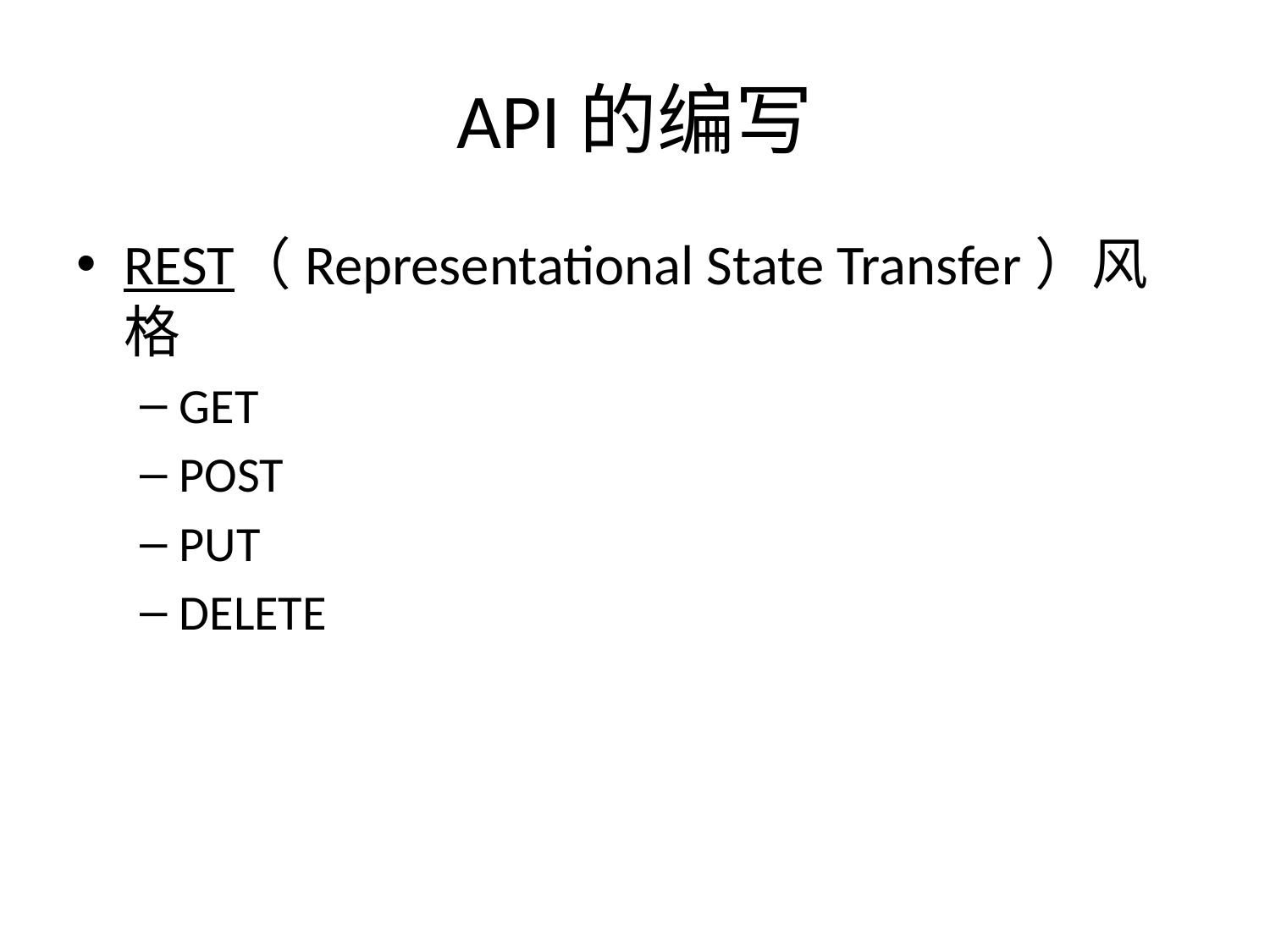

# API的编写
REST（Representational State Transfer）风格
GET
POST
PUT
DELETE